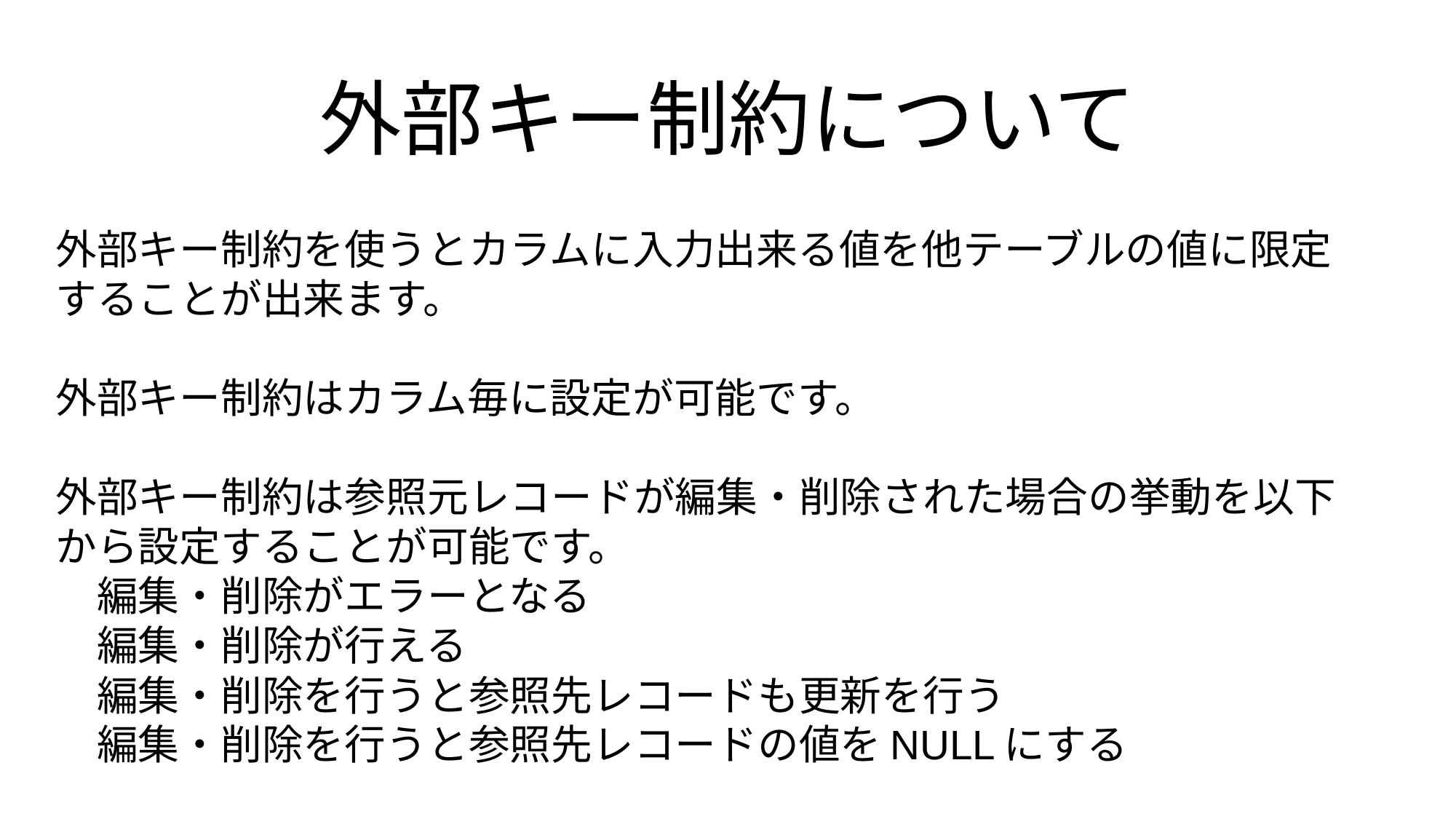

# 外部キー制約について
外部キー制約を使うとカラムに入力出来る値を他テーブルの値に限定することが出来ます。

外部キー制約はカラム毎に設定が可能です。

外部キー制約は参照元レコードが編集・削除された場合の挙動を以下から設定することが可能です。
　編集・削除がエラーとなる
　編集・削除が行える
　編集・削除を行うと参照先レコードも更新を行う
　編集・削除を行うと参照先レコードの値をNULLにする